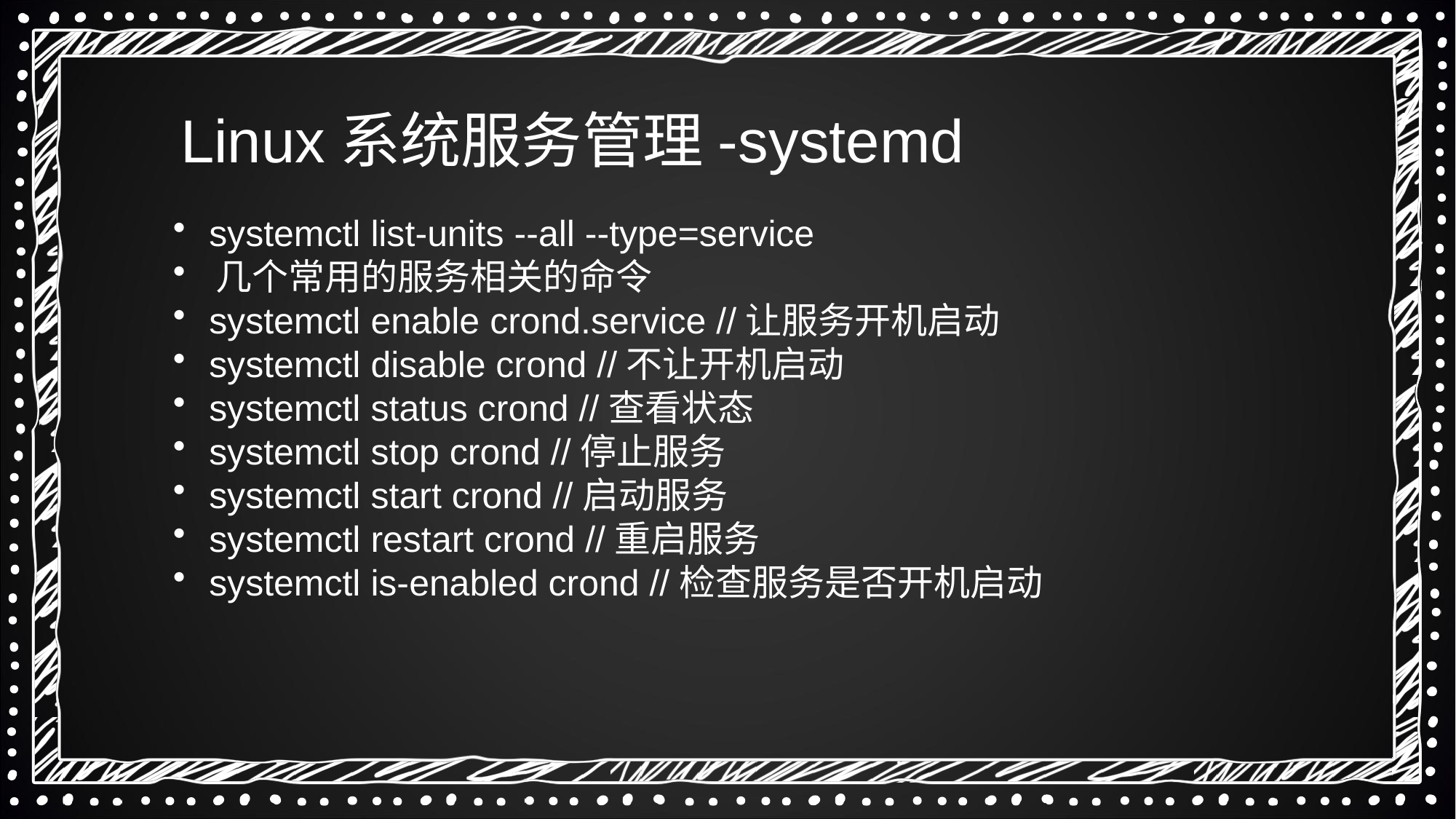

Linux系统服务管理-systemd
 systemctl list-units --all --type=service
 几个常用的服务相关的命令
 systemctl enable crond.service //让服务开机启动
 systemctl disable crond //不让开机启动
 systemctl status crond //查看状态
 systemctl stop crond //停止服务
 systemctl start crond //启动服务
 systemctl restart crond //重启服务
 systemctl is-enabled crond //检查服务是否开机启动